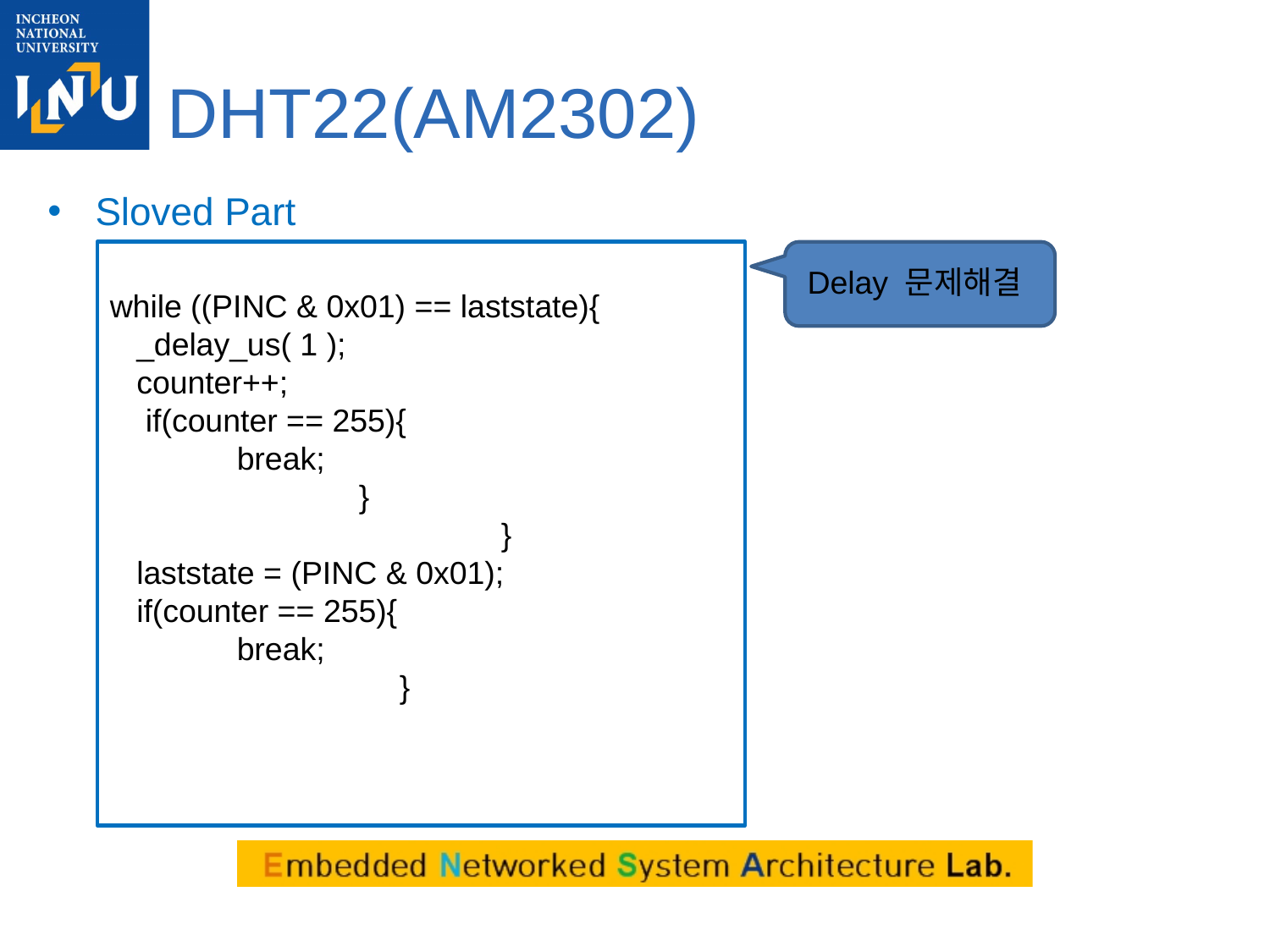

DHT22(AM2302)

Sloved Part

while ((PINC & 0x01) == laststate){
   _delay_us( 1 );
   counter++;
    if(counter == 255){
	break;
                            }
                                            }
   laststate = (PINC & 0x01);
   if(counter == 255){
	break;
		    }

Delay 문제해결